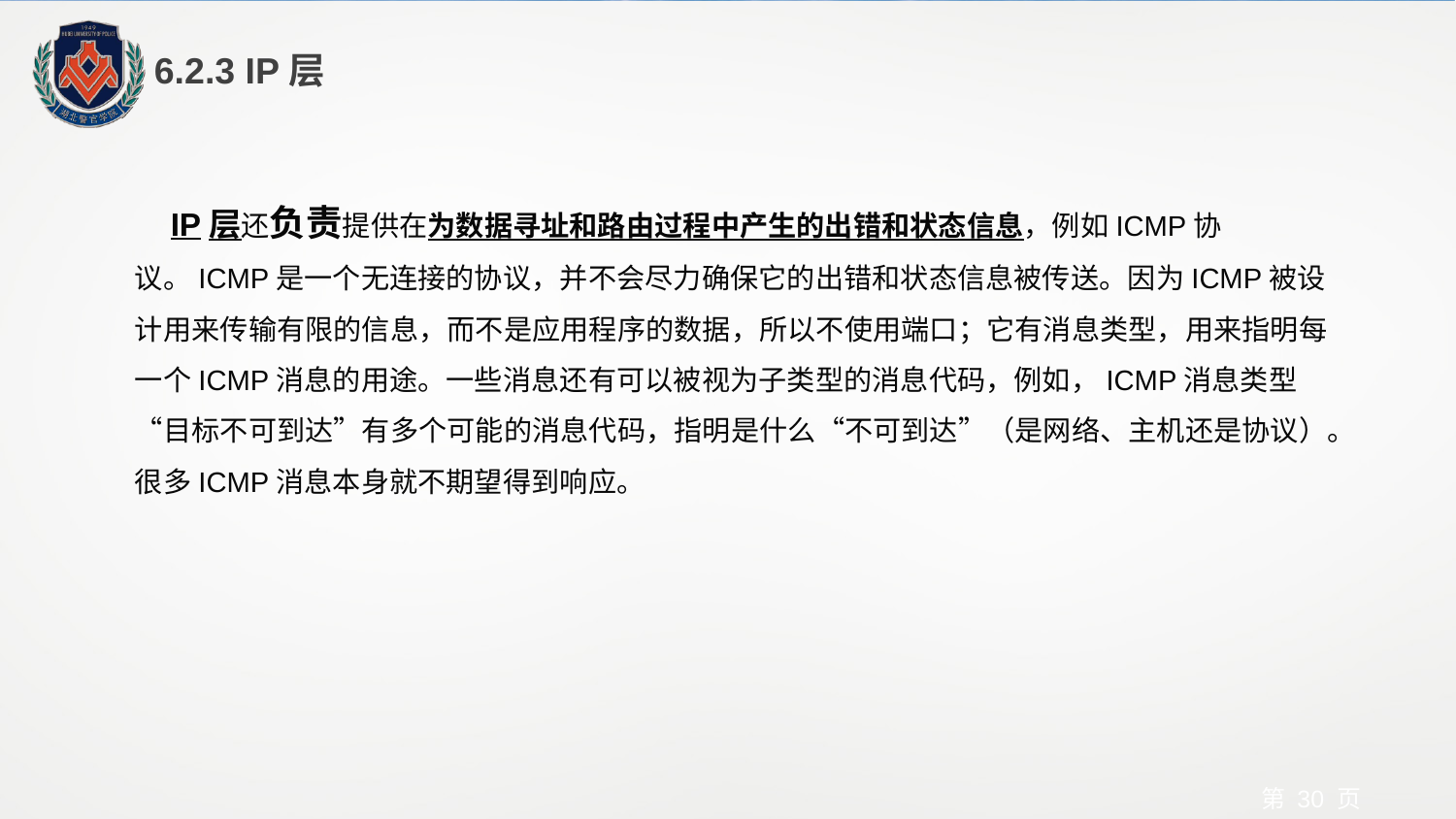

6.2.3 IP层
    IP层还负责提供在为数据寻址和路由过程中产生的出错和状态信息，例如ICMP协议。ICMP是一个无连接的协议，并不会尽力确保它的出错和状态信息被传送。因为ICMP被设计用来传输有限的信息，而不是应用程序的数据，所以不使用端口；它有消息类型，用来指明每一个ICMP消息的用途。一些消息还有可以被视为子类型的消息代码，例如，ICMP消息类型“目标不可到达”有多个可能的消息代码，指明是什么“不可到达”（是网络、主机还是协议）。很多ICMP消息本身就不期望得到响应。